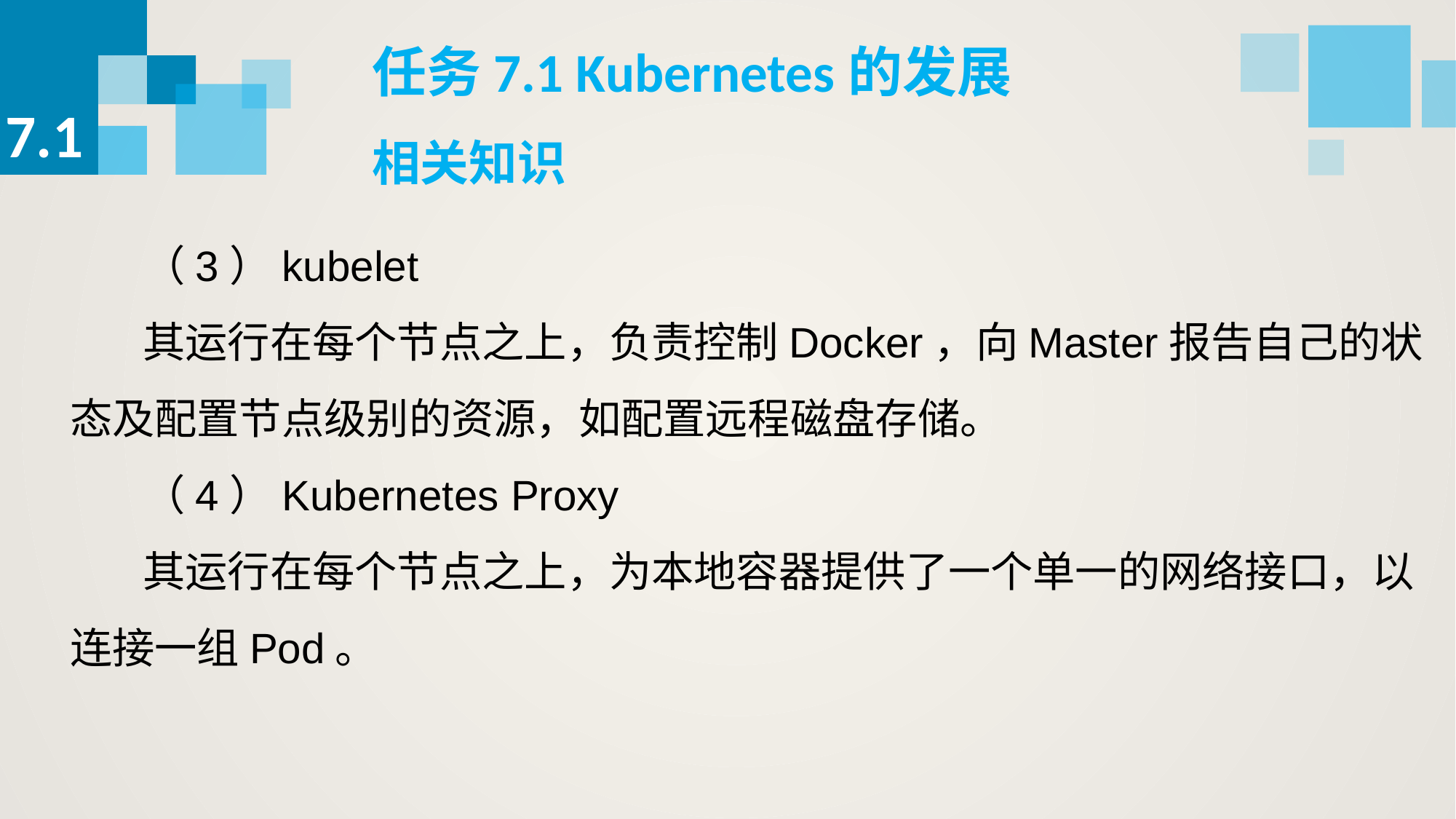

任务7.1 Kubernetes的发展
7.1
相关知识
（3）kubelet
其运行在每个节点之上，负责控制Docker，向Master报告自己的状态及配置节点级别的资源，如配置远程磁盘存储。
（4）Kubernetes Proxy
其运行在每个节点之上，为本地容器提供了一个单一的网络接口，以连接一组Pod。